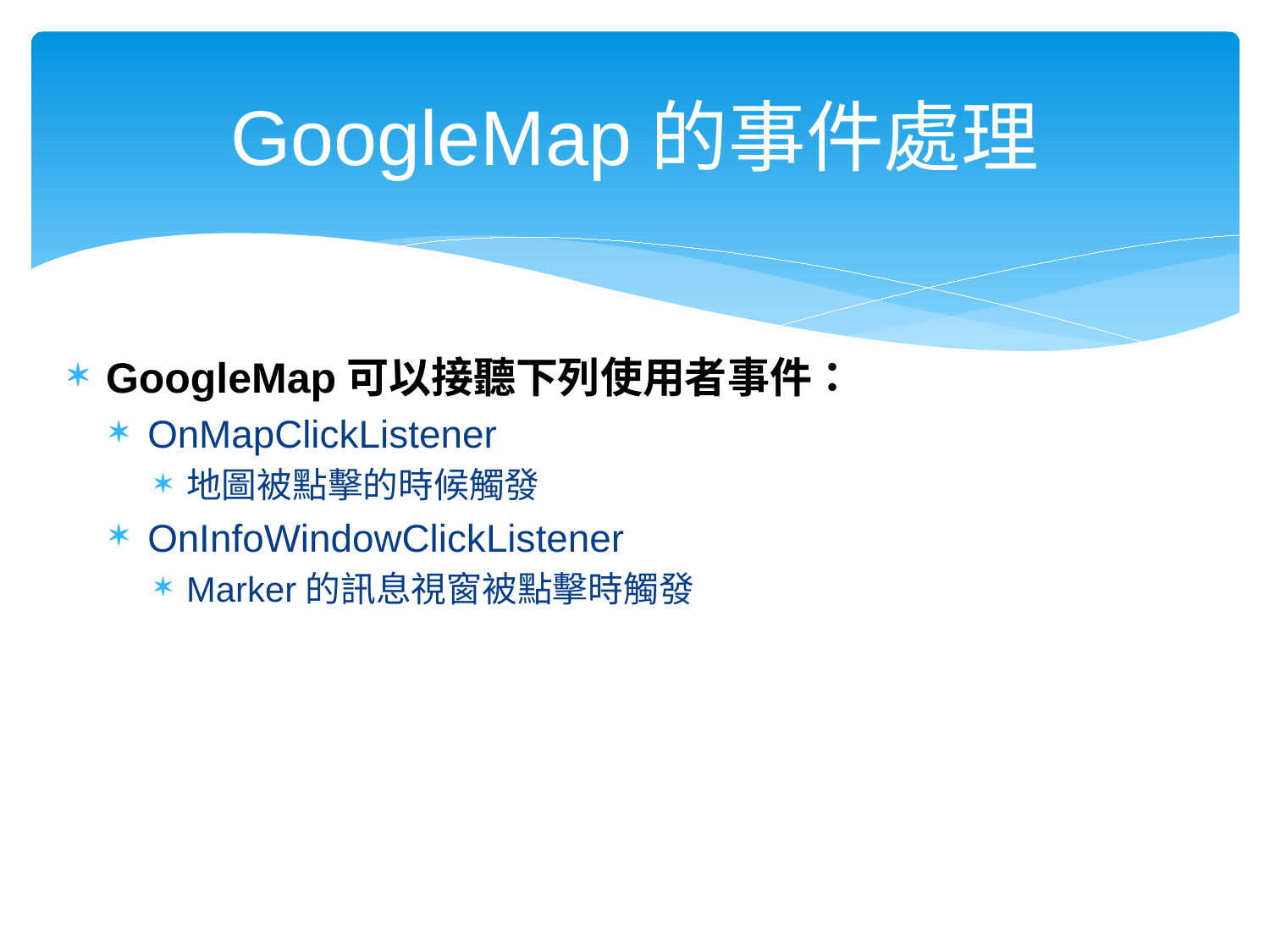

# GoogleMap的事件處理
GoogleMap可以接聽下列使用者事件：
OnMapClickListener
地圖被點擊的時候觸發
OnInfoWindowClickListener
Marker的訊息視窗被點擊時觸發